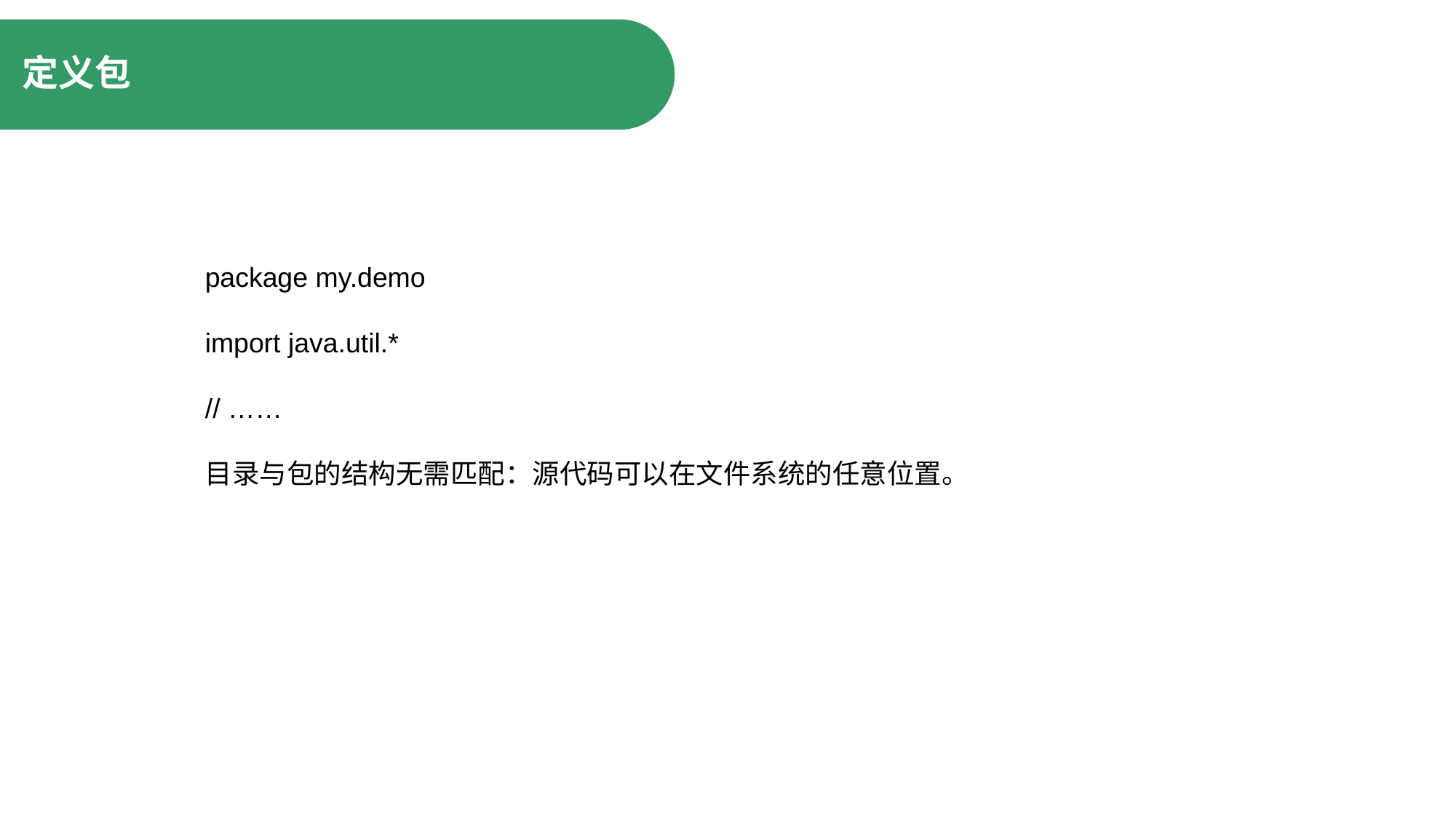

定义包
package my.demo

import java.util.*

// ……

目录与包的结构无需匹配：源代码可以在文件系统的任意位置。